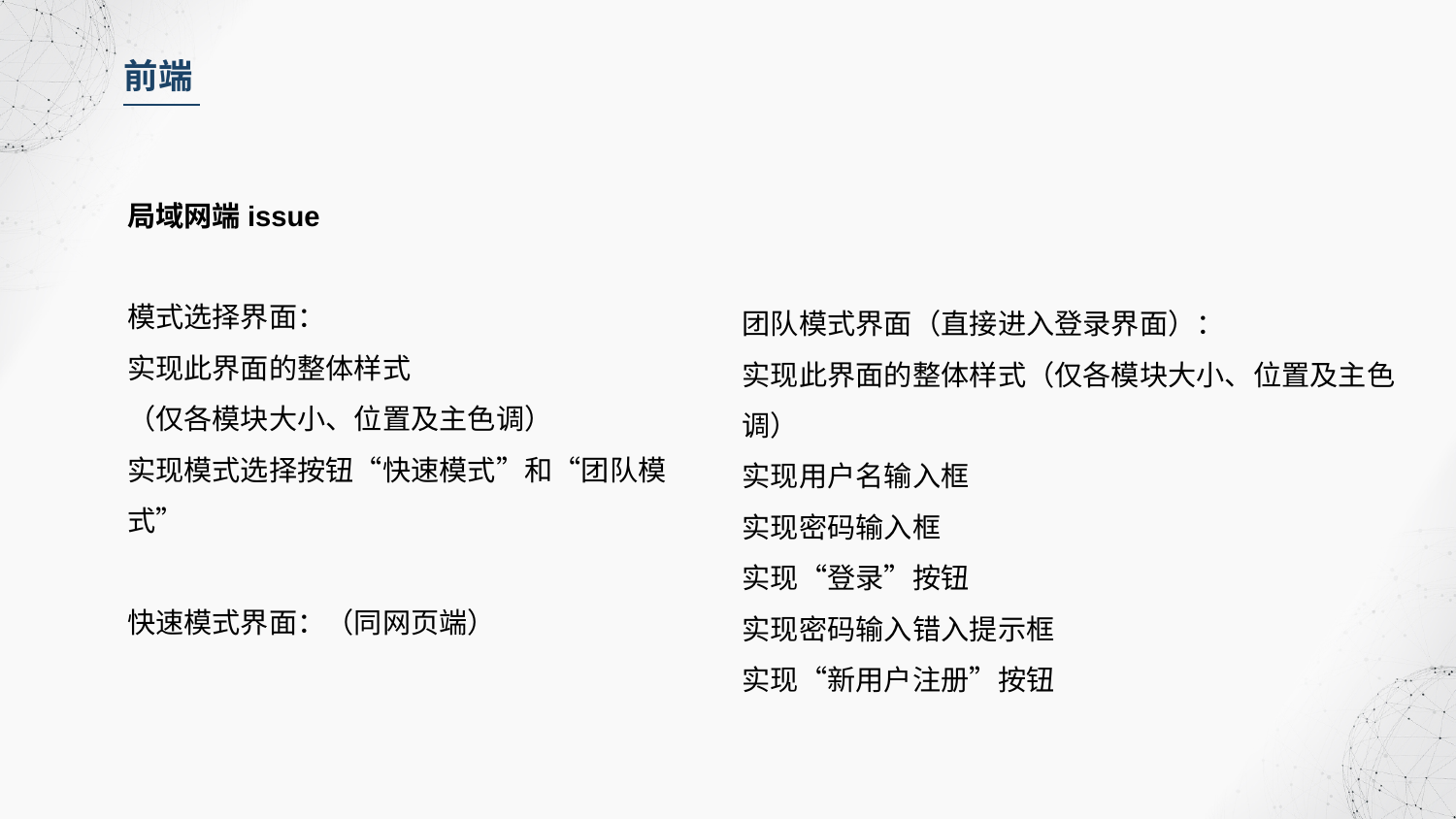

前端
局域网端issue

模式选择界面：
实现此界面的整体样式
（仅各模块大小、位置及主色调）
实现模式选择按钮“快速模式”和“团队模式”

快速模式界面：（同网页端）

团队模式界面（直接进入登录界面）：
实现此界面的整体样式（仅各模块大小、位置及主色调）
实现用户名输入框
实现密码输入框
实现“登录”按钮
实现密码输入错入提示框
实现“新用户注册”按钮